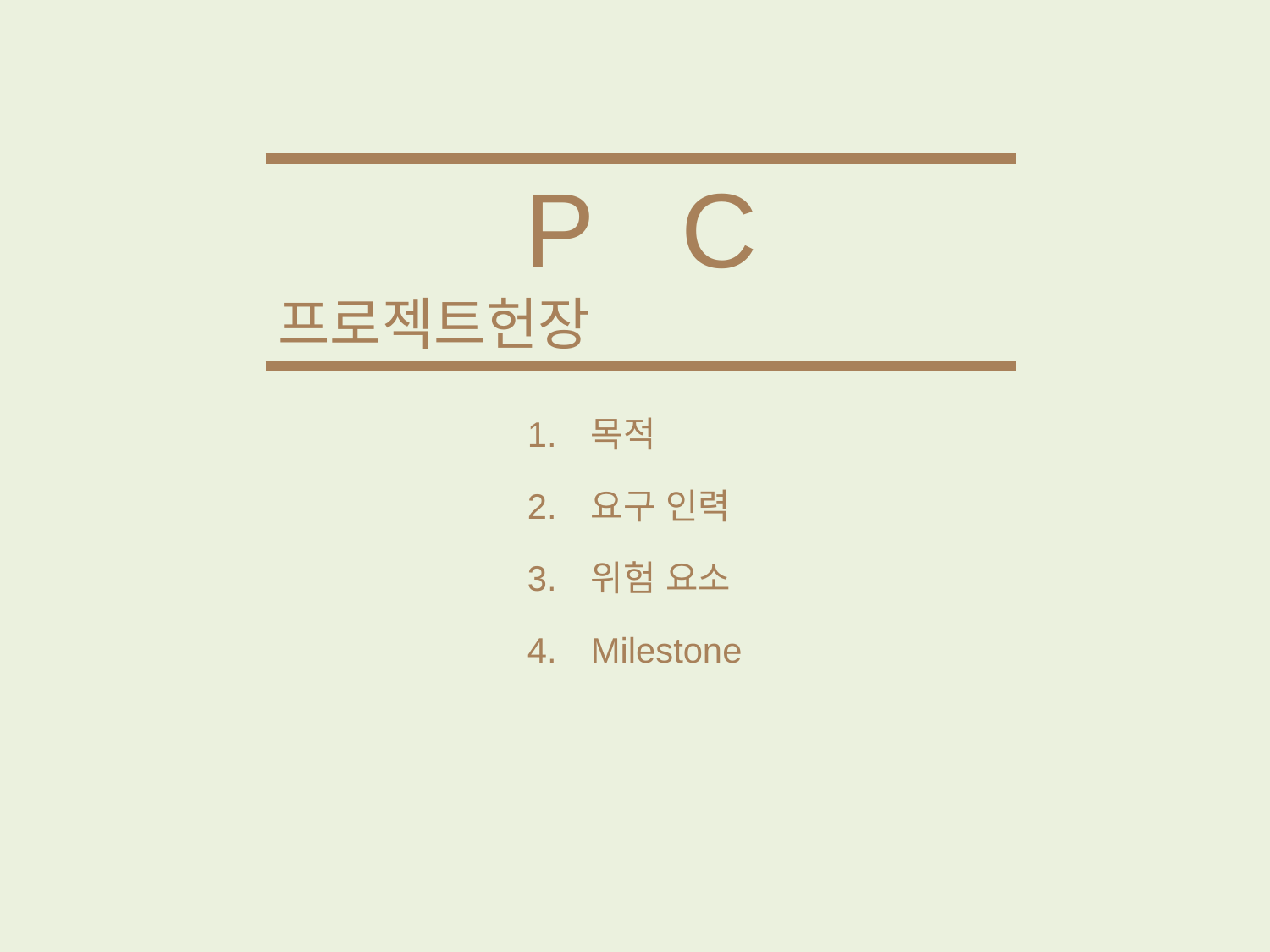

P   C
프로젝트헌장
목적

요구 인력

위험 요소

Milestone